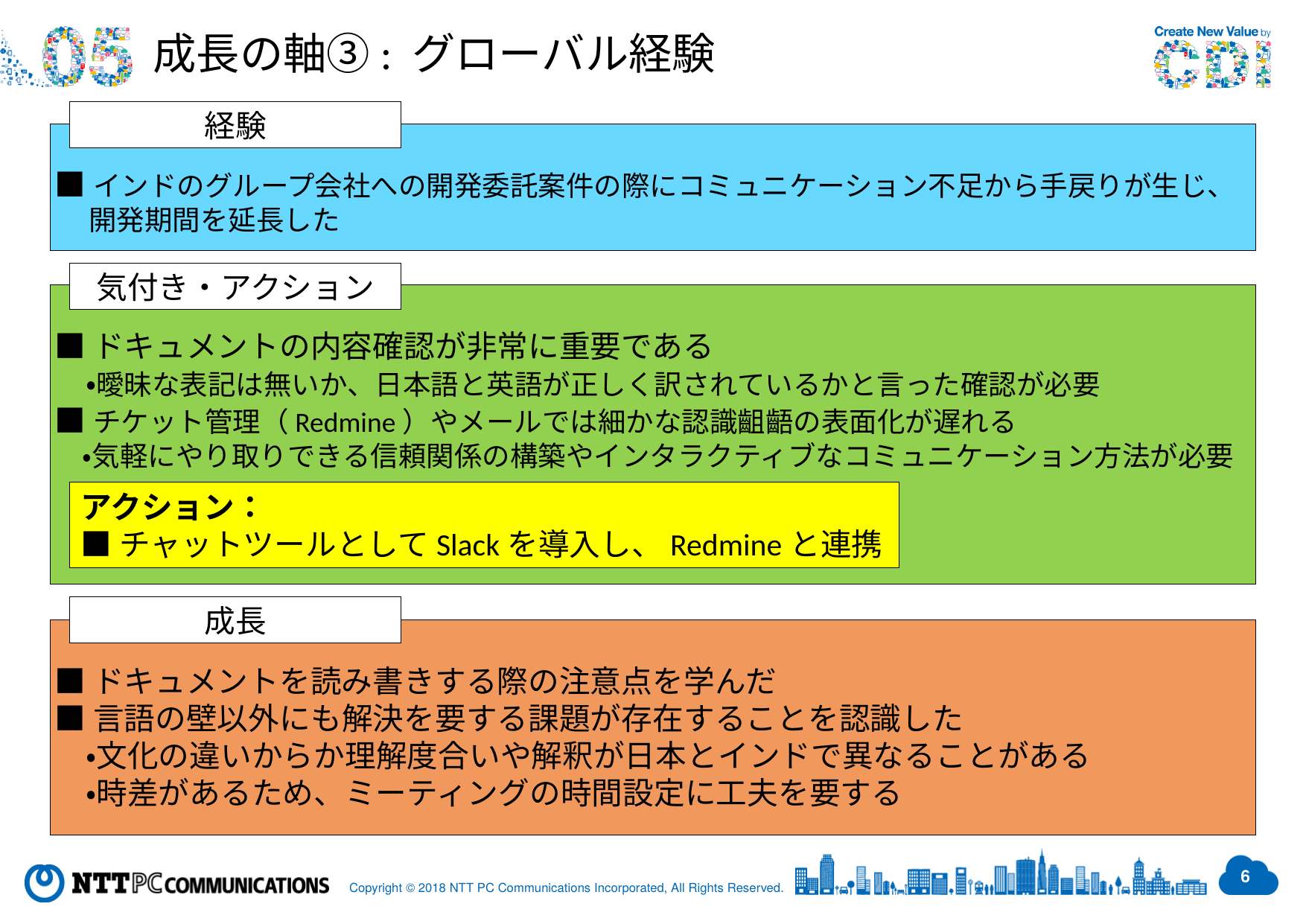

成長の軸③: グローバル経験
経験

■インドのグループ会社への開発委託案件の際にコミュニケーション不足から手戻りが生じ、
　 開発期間を延長した
気付き・アクション

■ドキュメントの内容確認が非常に重要である
　・曖昧な表記は無いか、日本語と英語が正しく訳されているかと言った確認が必要
■チケット管理（Redmine）やメールでは細かな認識齟齬の表面化が遅れる
　・気軽にやり取りできる信頼関係の構築やインタラクティブなコミュニケーション方法が必要
アクション：
■チャットツールとしてSlackを導入し、Redmineと連携
成長

■ドキュメントを読み書きする際の注意点を学んだ
■言語の壁以外にも解決を要する課題が存在することを認識した
　・文化の違いからか理解度合いや解釈が日本とインドで異なることがある
　・時差があるため、ミーティングの時間設定に工夫を要する